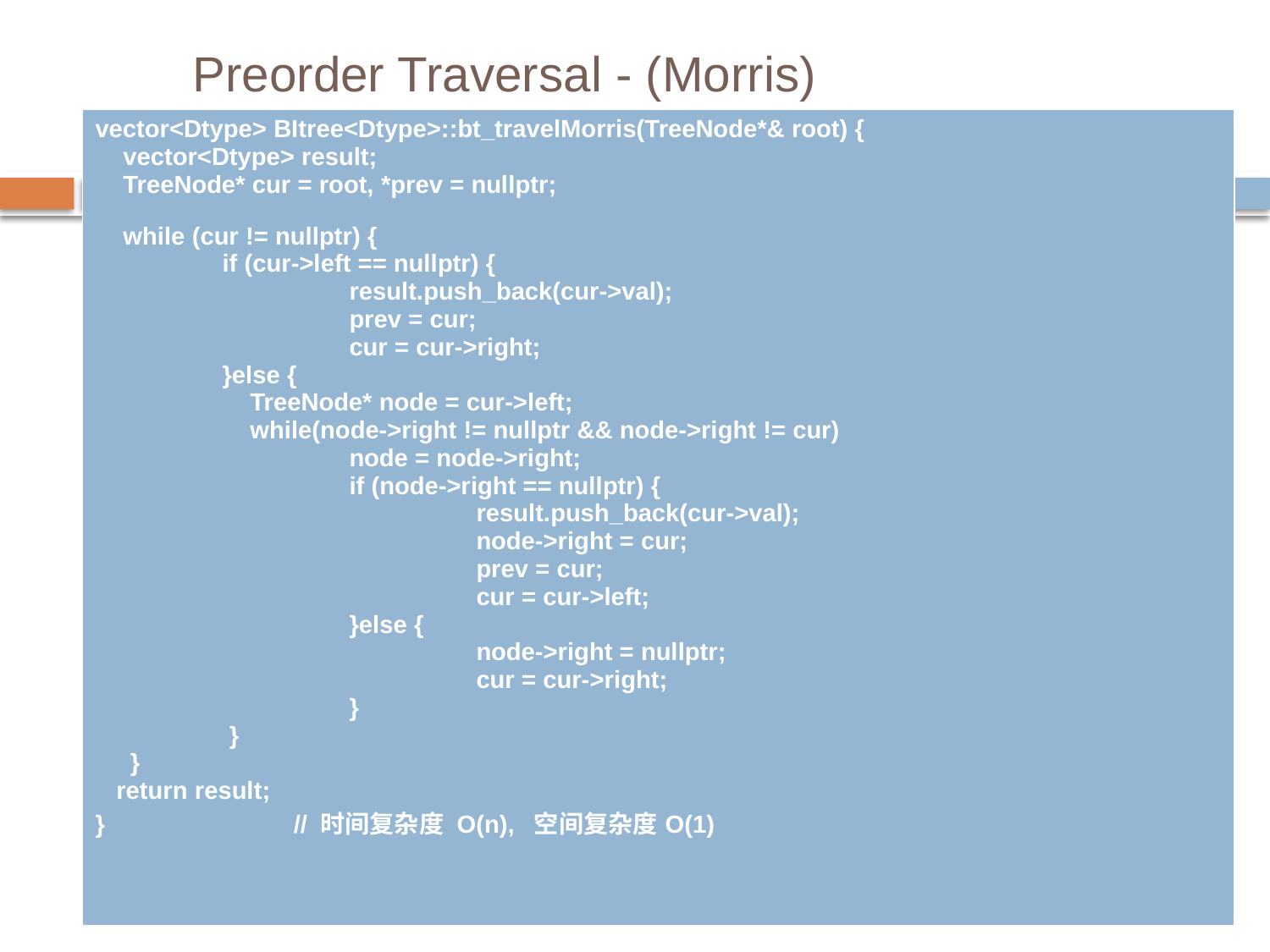

# Preorder Traversal - (Morris)
| vector<Dtype> BItree<Dtype>::bt\_travelMorris(TreeNode\*& root) { vector<Dtype> result; TreeNode\* cur = root, \*prev = nullptr; while (cur != nullptr) { if (cur->left == nullptr) { result.push\_back(cur->val); prev = cur; cur = cur->right; }else { TreeNode\* node = cur->left; while(node->right != nullptr && node->right != cur) node = node->right; if (node->right == nullptr) { result.push\_back(cur->val); node->right = cur; prev = cur; cur = cur->left; }else { node->right = nullptr; cur = cur->right; } } } return result; } // 时间复杂度 O(n), 空间复杂度O(1) |
| --- |